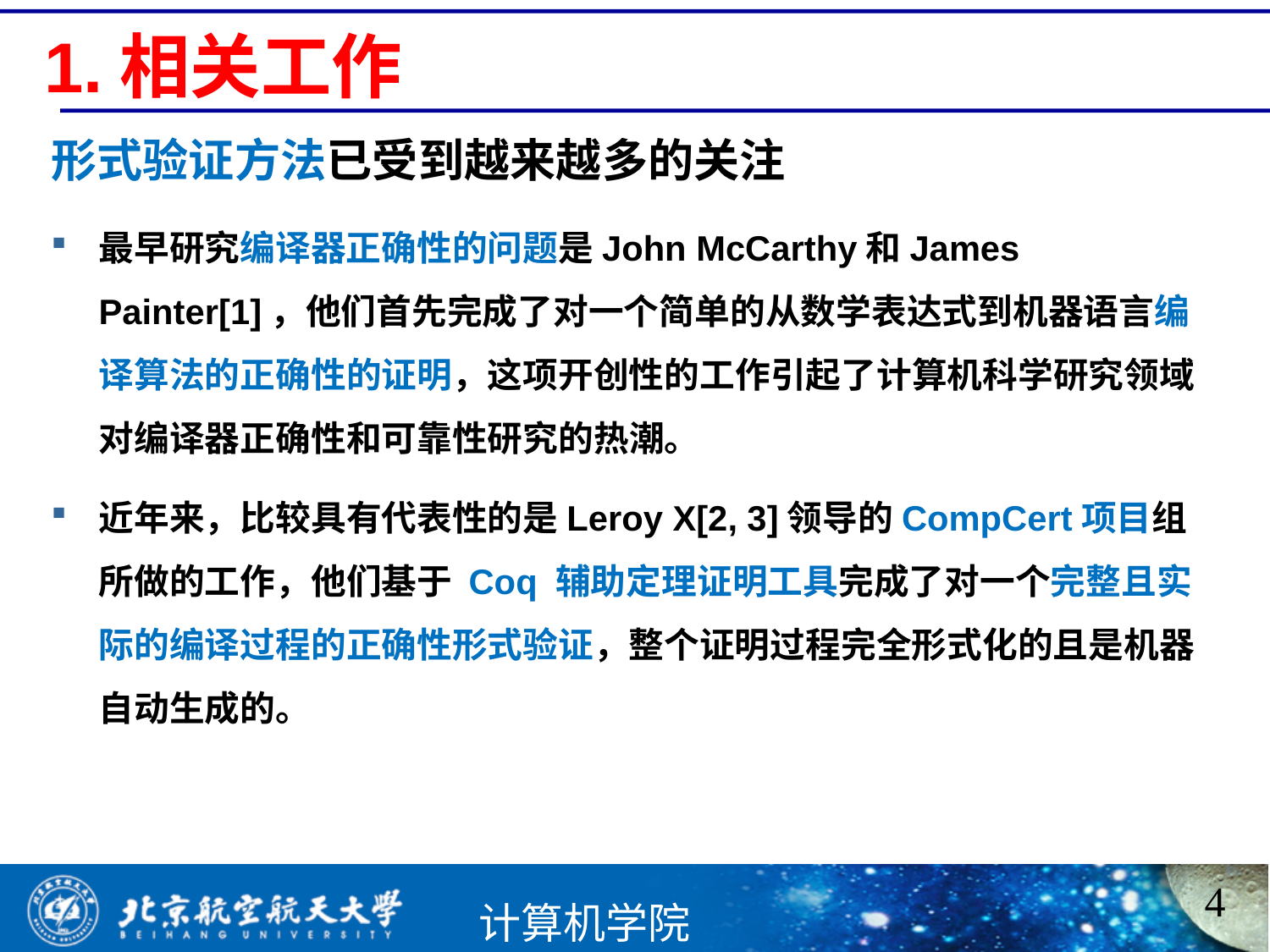

# 1.相关工作
形式验证方法已受到越来越多的关注
最早研究编译器正确性的问题是John McCarthy和James Painter[1]，他们首先完成了对一个简单的从数学表达式到机器语言编译算法的正确性的证明，这项开创性的工作引起了计算机科学研究领域对编译器正确性和可靠性研究的热潮。
近年来，比较具有代表性的是Leroy X[2, 3]领导的CompCert项目组所做的工作，他们基于 Coq 辅助定理证明工具完成了对一个完整且实际的编译过程的正确性形式验证，整个证明过程完全形式化的且是机器自动生成的。